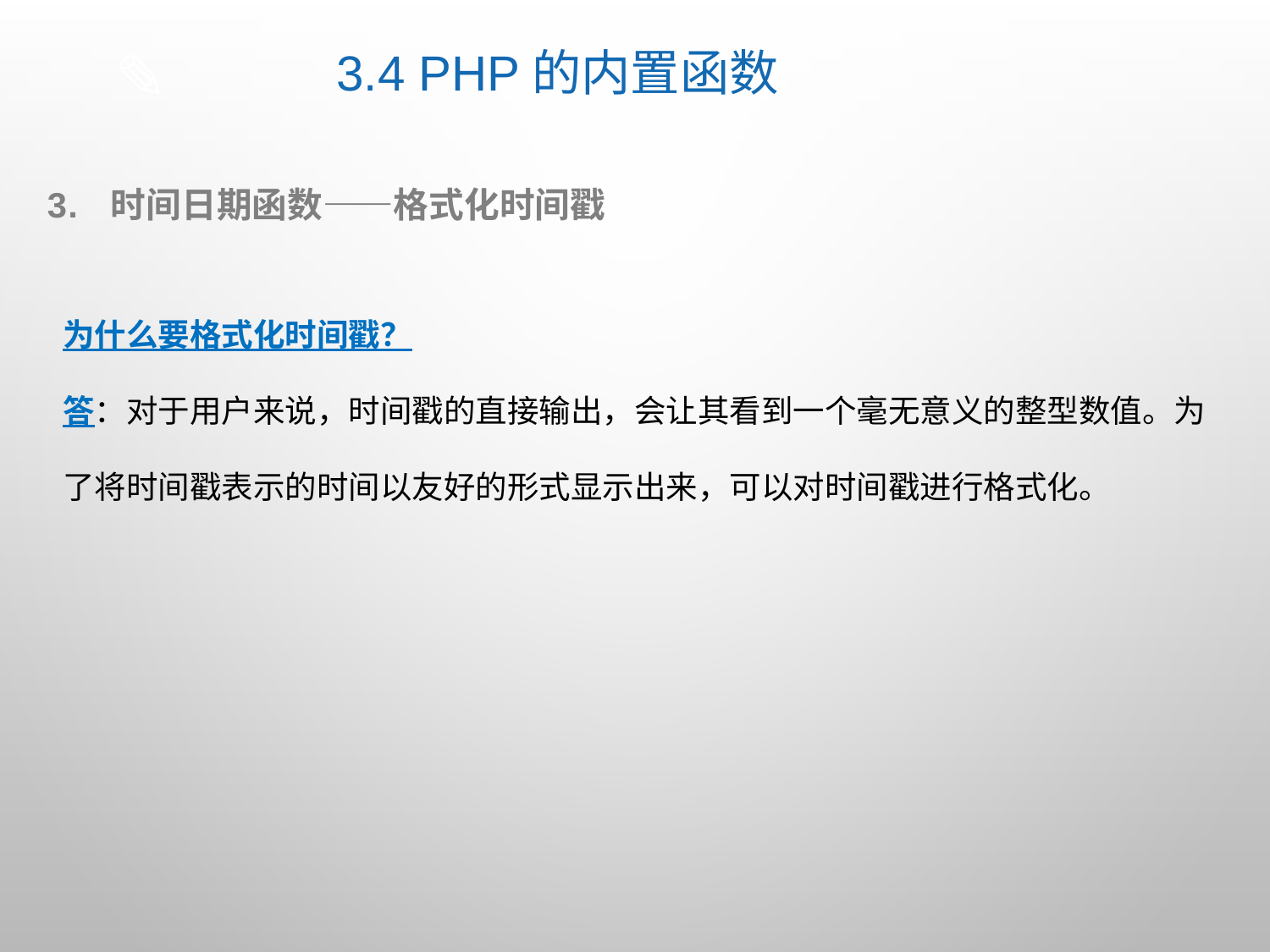

# 3.4 PHP的内置函数
时间日期函数——格式化时间戳
为什么要格式化时间戳？
答：对于用户来说，时间戳的直接输出，会让其看到一个毫无意义的整型数值。为了将时间戳表示的时间以友好的形式显示出来，可以对时间戳进行格式化。